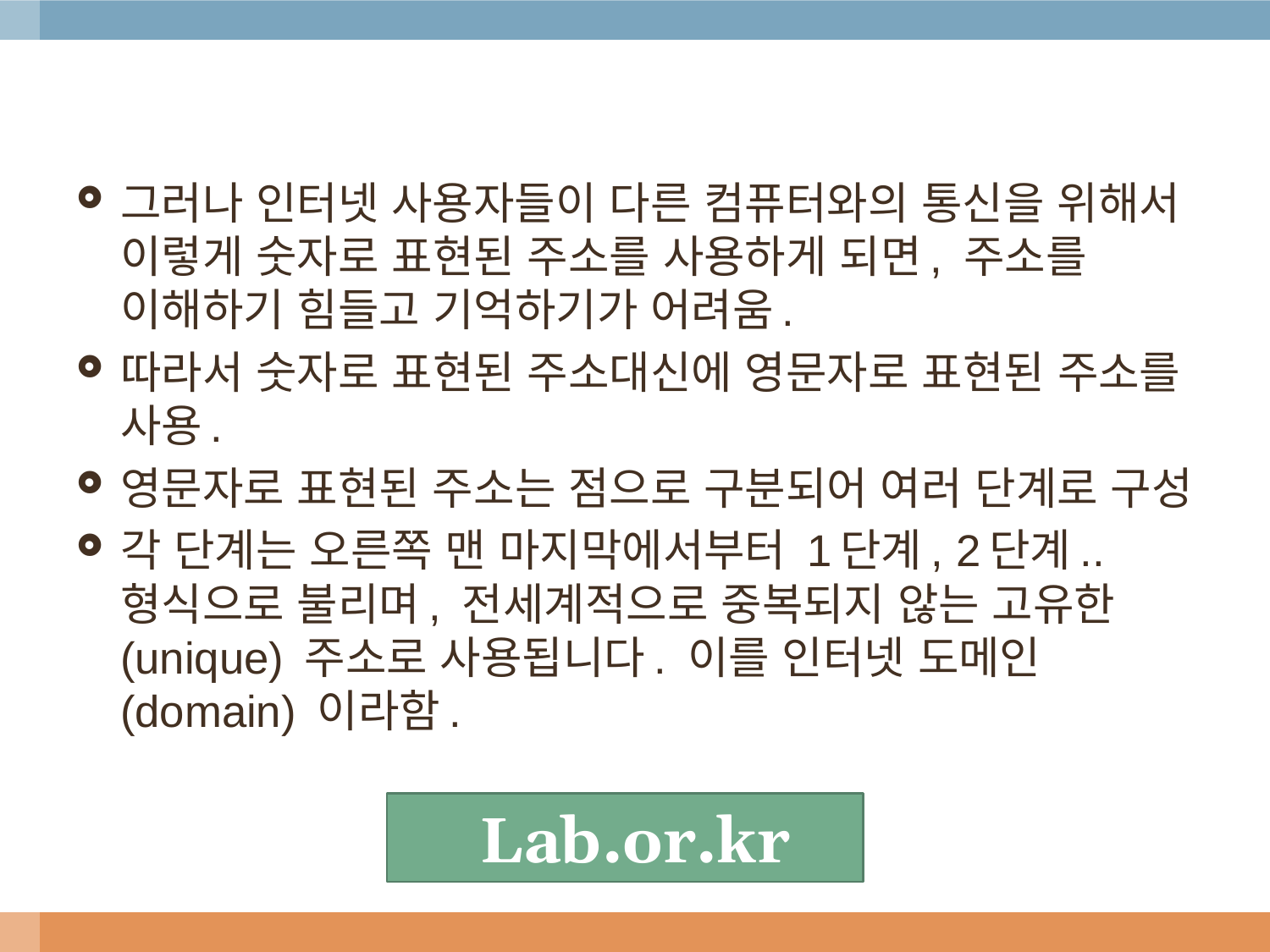

#
그러나 인터넷 사용자들이 다른 컴퓨터와의 통신을 위해서 이렇게 숫자로 표현된 주소를 사용하게 되면, 주소를 이해하기 힘들고 기억하기가 어려움.
따라서 숫자로 표현된 주소대신에 영문자로 표현된 주소를 사용.
영문자로 표현된 주소는 점으로 구분되어 여러 단계로 구성
각 단계는 오른쪽 맨 마지막에서부터 1단계, 2단계.. 형식으로 불리며, 전세계적으로 중복되지 않는 고유한(unique) 주소로 사용됩니다. 이를 인터넷 도메인(domain) 이라함.

     Lab.or.kr